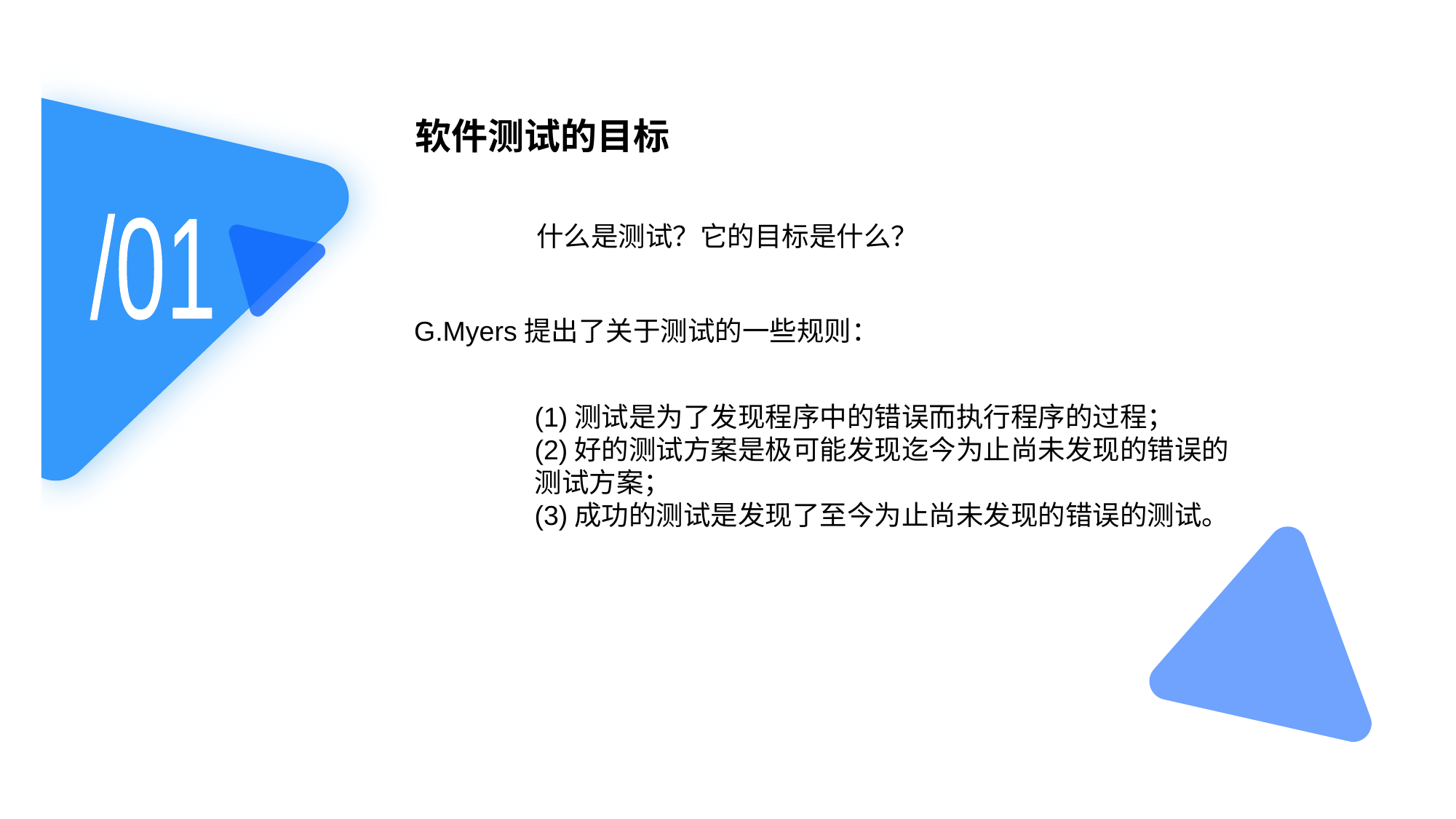

# 软件测试的目标
/01
什么是测试？它的目标是什么？
G.Myers提出了关于测试的一些规则：
(1)测试是为了发现程序中的错误而执行程序的过程；
(2)好的测试方案是极可能发现迄今为止尚未发现的错误的测试方案；
(3)成功的测试是发现了至今为止尚未发现的错误的测试。